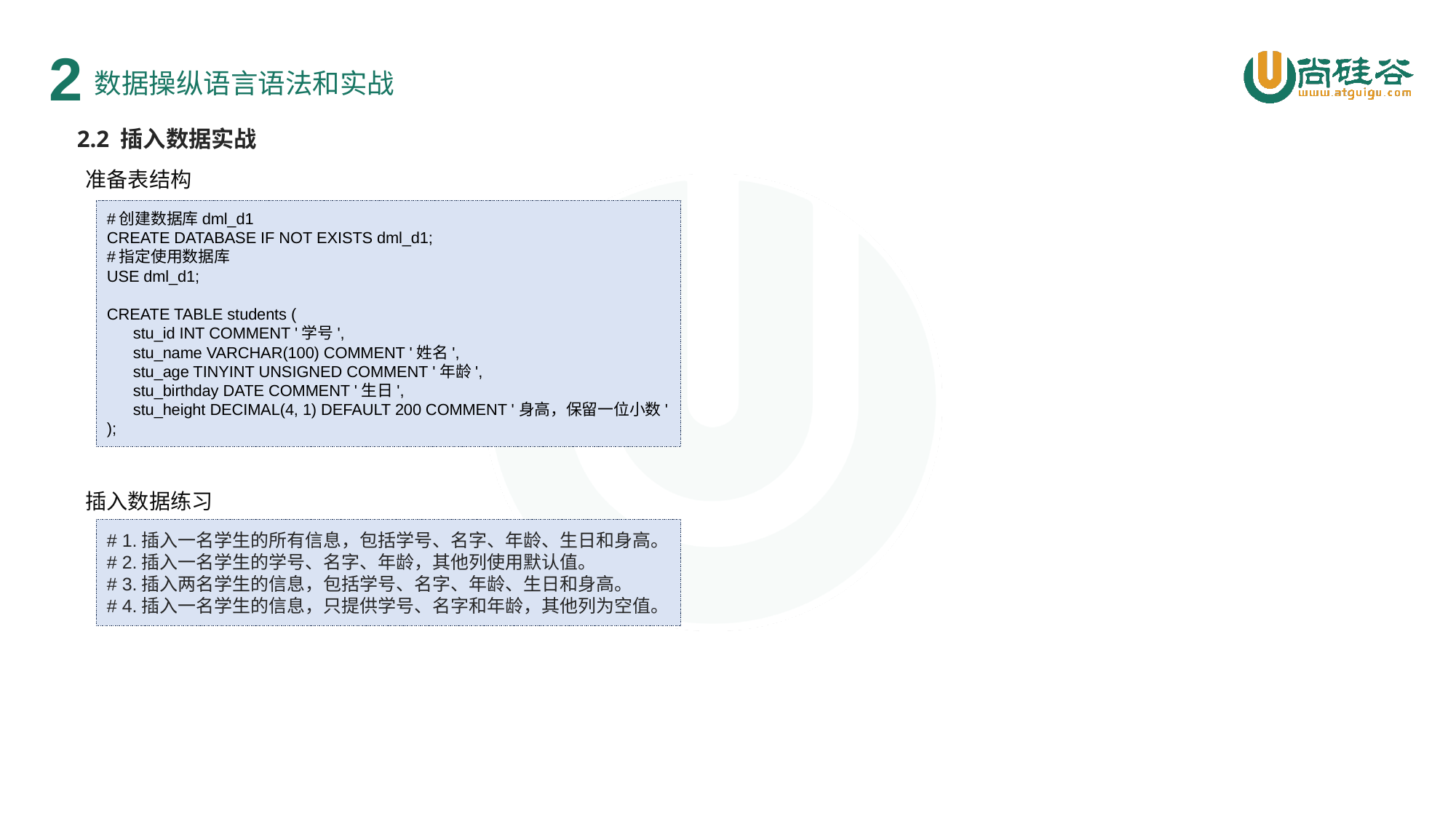

2
数据操纵语言语法和实战
2.2 插入数据实战
准备表结构
#创建数据库dml_d1
CREATE DATABASE IF NOT EXISTS dml_d1;
#指定使用数据库
USE dml_d1;

CREATE TABLE students (
      stu_id INT COMMENT '学号',
      stu_name VARCHAR(100) COMMENT '姓名',
      stu_age TINYINT UNSIGNED COMMENT '年龄',
      stu_birthday DATE COMMENT '生日',
      stu_height DECIMAL(4, 1) DEFAULT 200 COMMENT '身高，保留一位小数'
);
插入数据练习
# 1.插入一名学生的所有信息，包括学号、名字、年龄、生日和身高。
# 2.插入一名学生的学号、名字、年龄，其他列使用默认值。
# 3.插入两名学生的信息，包括学号、名字、年龄、生日和身高。
# 4.插入一名学生的信息，只提供学号、名字和年龄，其他列为空值。